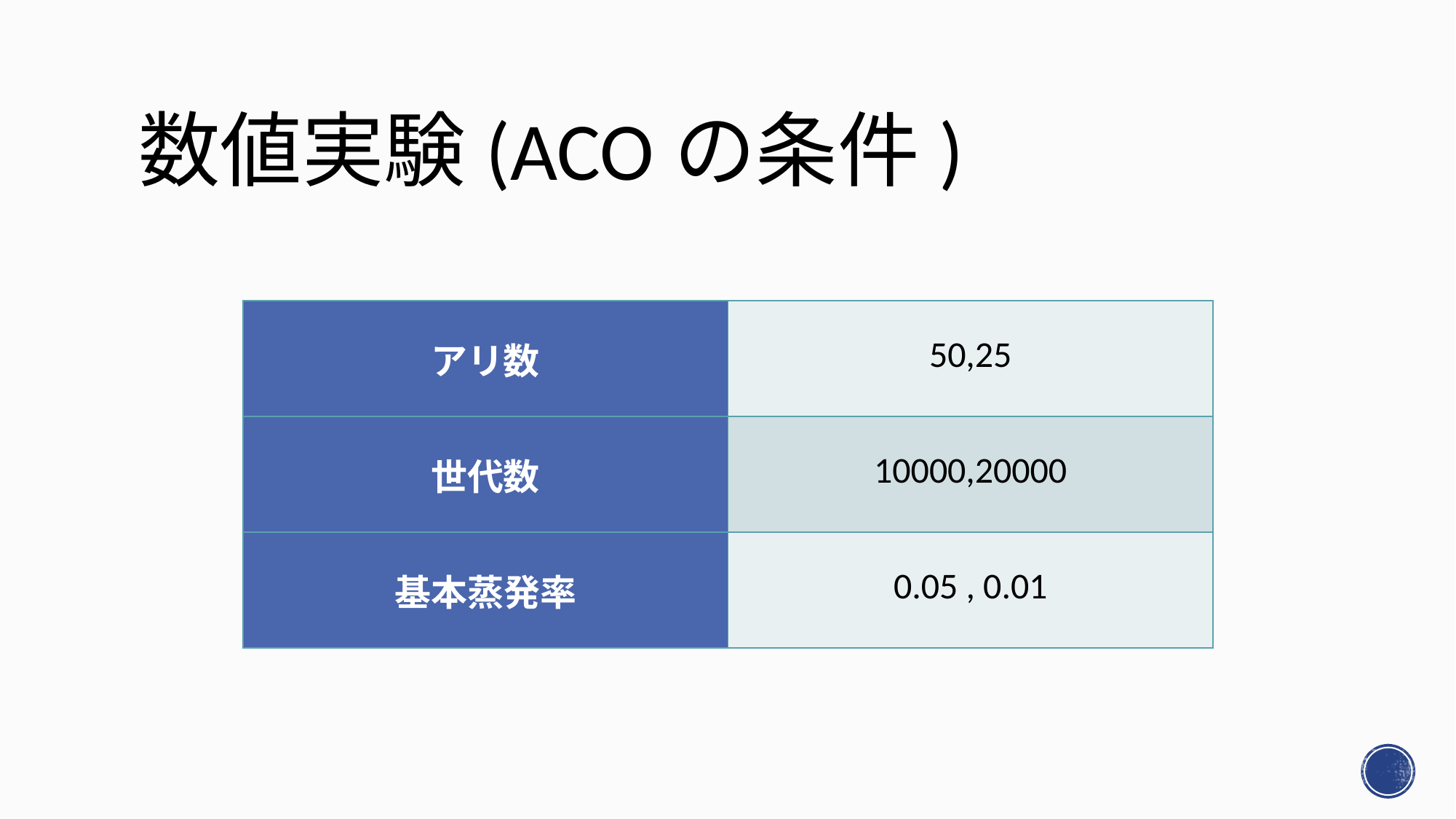

# 数値実験(ACOの条件)
| アリ数 | 50,25 |
| --- | --- |
| 世代数 | 10000,20000 |
| 基本蒸発率 | 0.05 , 0.01 |